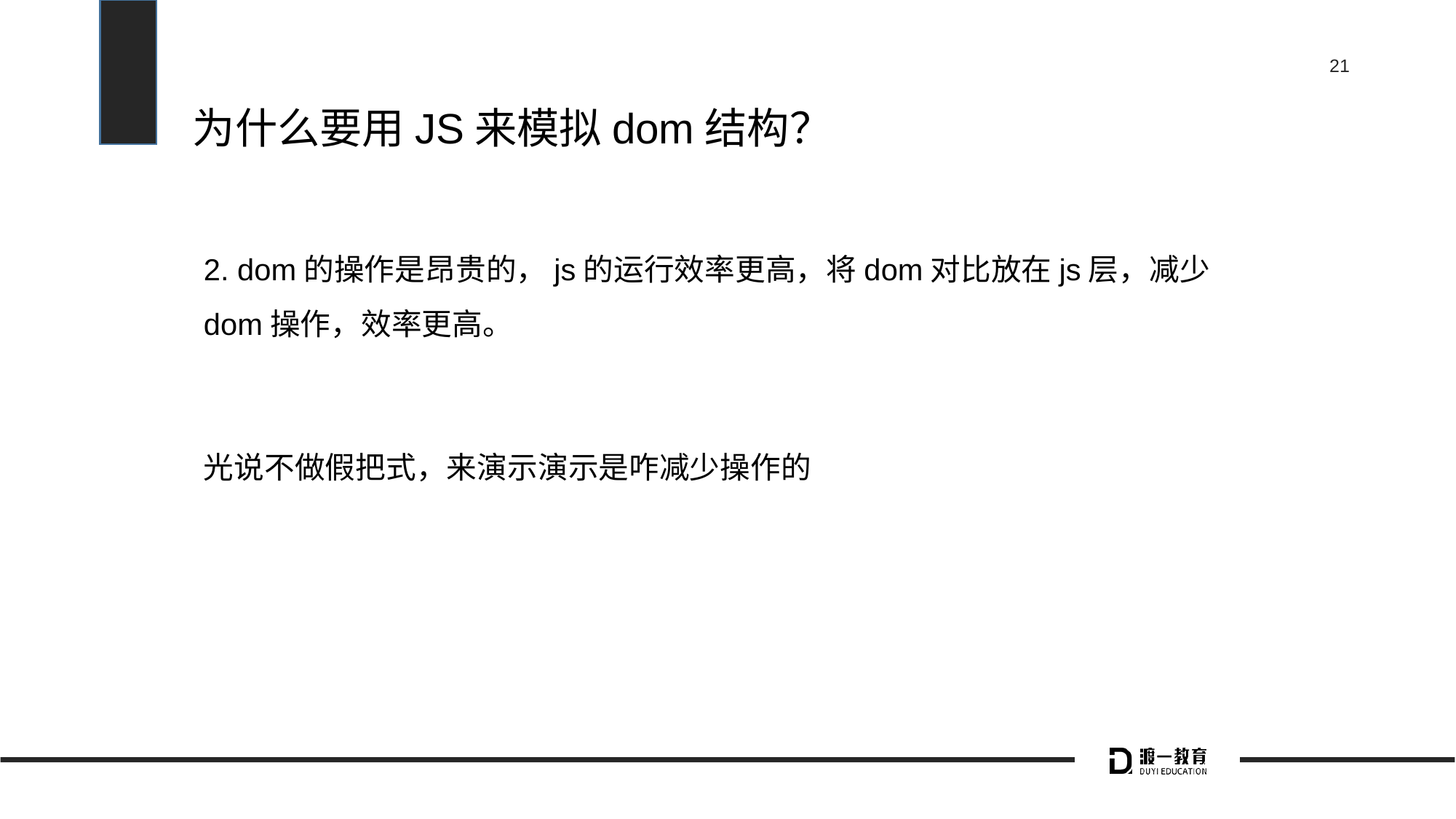

# 为什么要用JS来模拟dom结构？
2. dom的操作是昂贵的，js的运行效率更高，将dom对比放在js层，减少dom操作，效率更高。

光说不做假把式，来演示演示是咋减少操作的